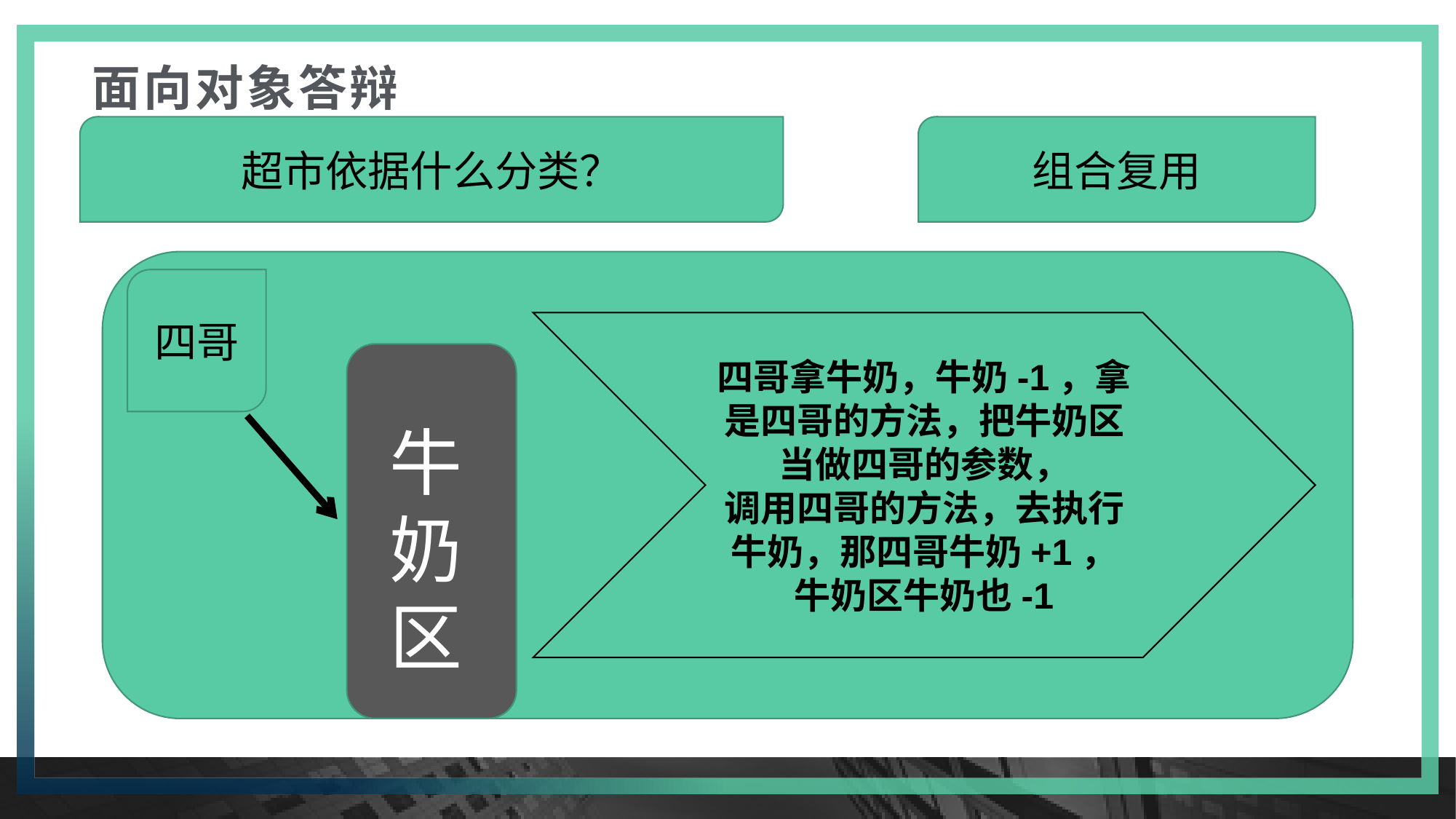

# 面向对象答辩
超市依据什么分类？
组合复用

四哥
四哥拿牛奶，牛奶-1，拿是四哥的方法，把牛奶区当做四哥的参数，
调用四哥的方法，去执行牛奶，那四哥牛奶+1，牛奶区牛奶也-1

牛奶区